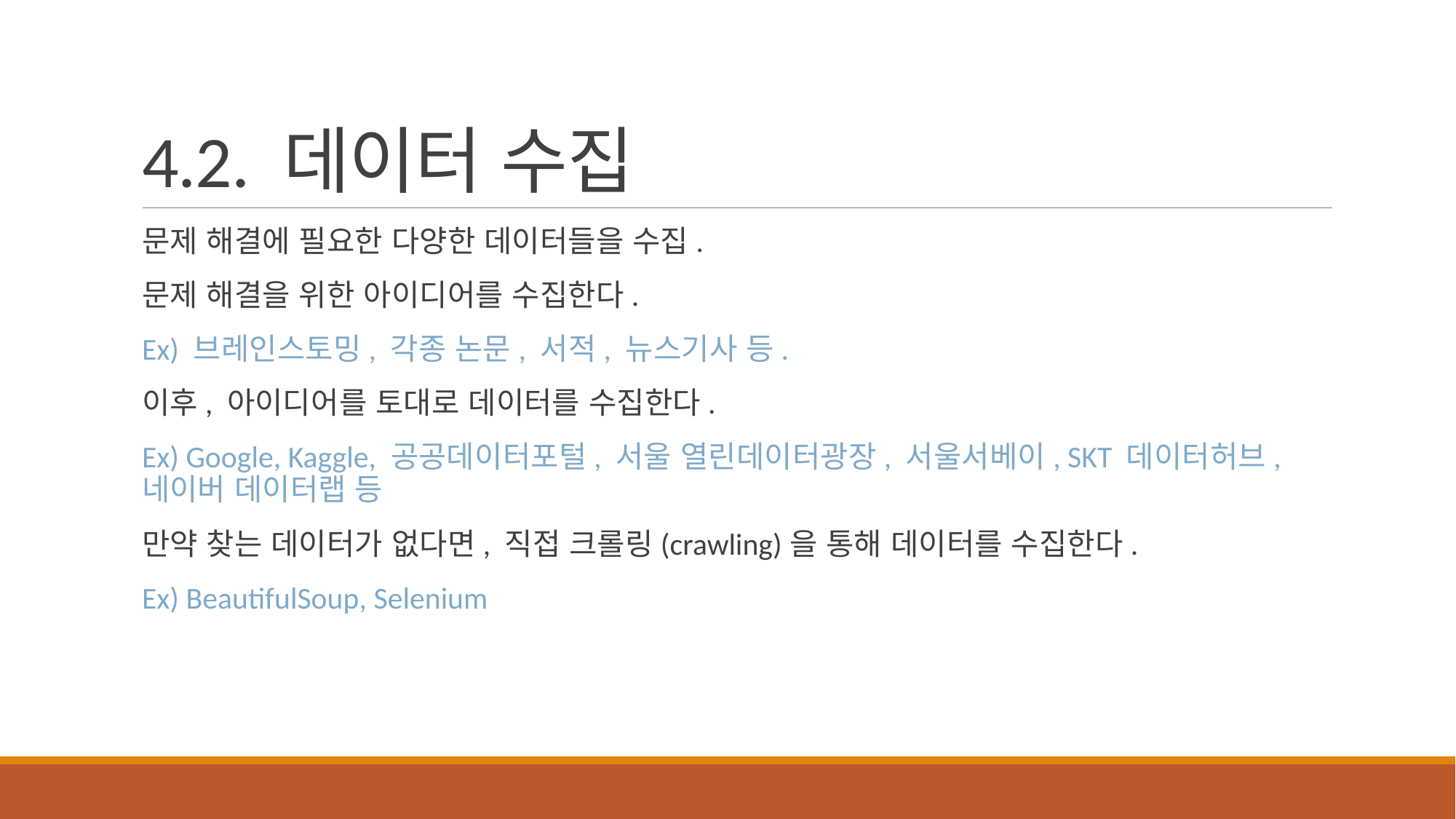

# 4.2. 데이터 수집
문제 해결에 필요한 다양한 데이터들을 수집.
문제 해결을 위한 아이디어를 수집한다.
Ex) 브레인스토밍, 각종 논문, 서적, 뉴스기사 등.
이후, 아이디어를 토대로 데이터를 수집한다.
Ex) Google, Kaggle, 공공데이터포털, 서울 열린데이터광장, 서울서베이, SKT 데이터허브, 네이버 데이터랩 등
만약 찾는 데이터가 없다면, 직접 크롤링(crawling)을 통해 데이터를 수집한다.
Ex) BeautifulSoup, Selenium